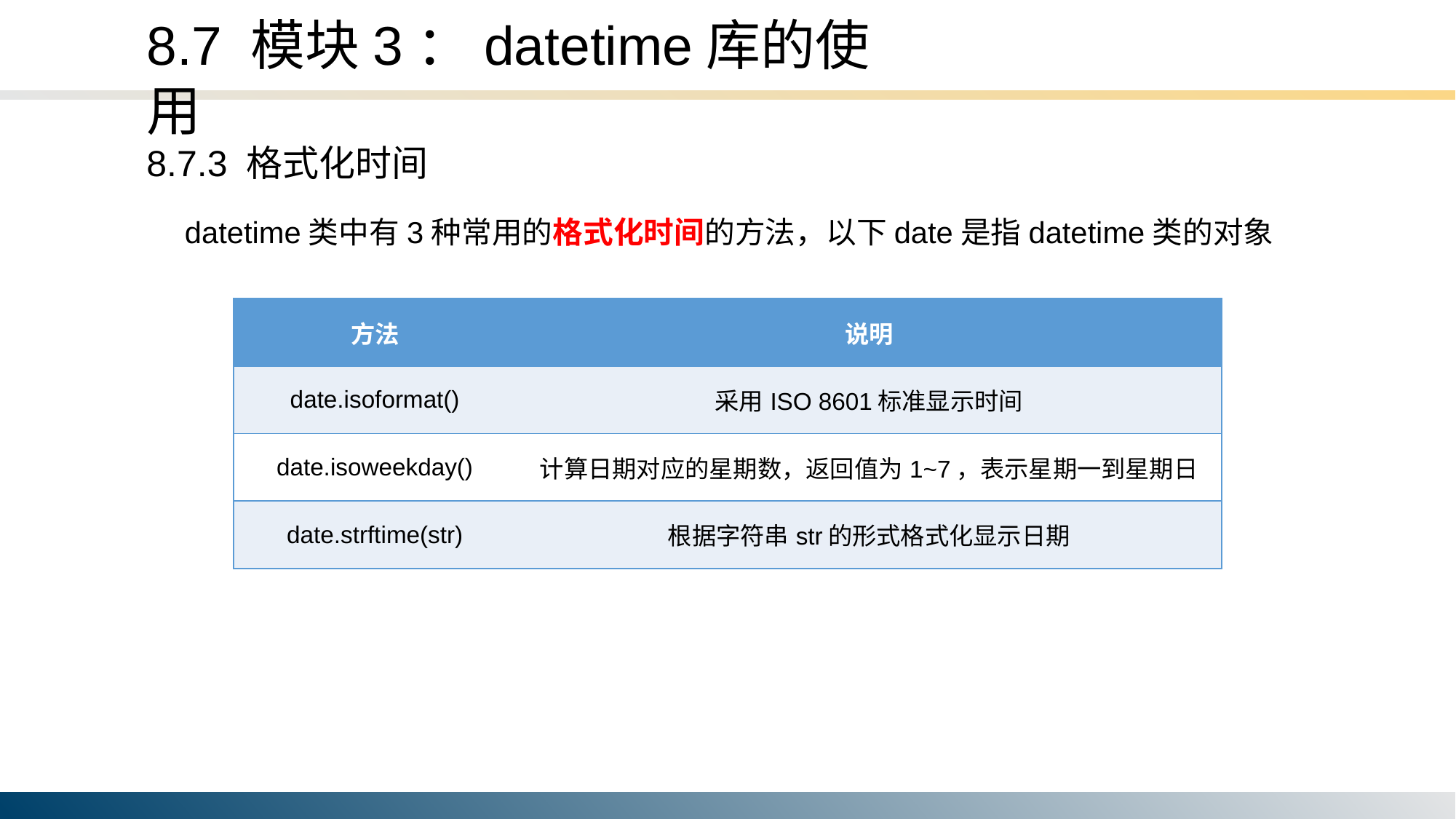

8.7 模块3：datetime库的使用
8.7.3 格式化时间
datetime类中有3种常用的格式化时间的方法，以下date是指datetime类的对象
| 方法 | 说明 |
| --- | --- |
| date.isoformat() | 采用ISO 8601标准显示时间 |
| date.isoweekday() | 计算日期对应的星期数，返回值为1~7，表示星期一到星期日 |
| date.strftime(str) | 根据字符串str的形式格式化显示日期 |